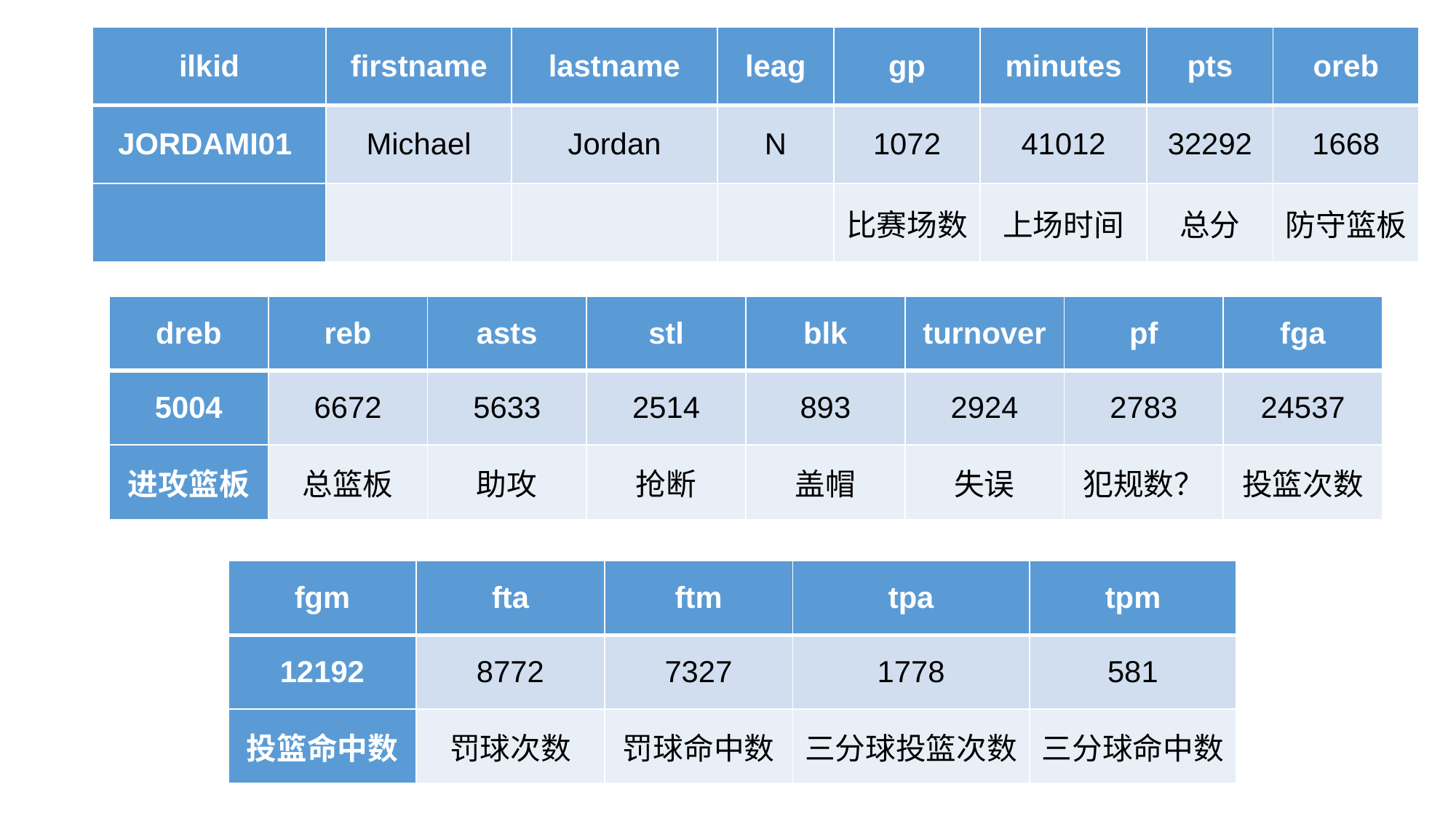

| ilkid | firstname | lastname | leag | gp | minutes | pts | oreb |
| --- | --- | --- | --- | --- | --- | --- | --- |
| JORDAMI01 | Michael | Jordan | N | 1072 | 41012 | 32292 | 1668 |
|  |  |  |  | 比赛场数 | 上场时间 | 总分 | 防守篮板 |
| dreb | reb | asts | stl | blk | turnover | pf | fga |
| --- | --- | --- | --- | --- | --- | --- | --- |
| 5004 | 6672 | 5633 | 2514 | 893 | 2924 | 2783 | 24537 |
| 进攻篮板 | 总篮板 | 助攻 | 抢断 | 盖帽 | 失误 | 犯规数？ | 投篮次数 |
| fgm | fta | ftm | tpa | tpm |
| --- | --- | --- | --- | --- |
| 12192 | 8772 | 7327 | 1778 | 581 |
| 投篮命中数 | 罚球次数 | 罚球命中数 | 三分球投篮次数 | 三分球命中数 |